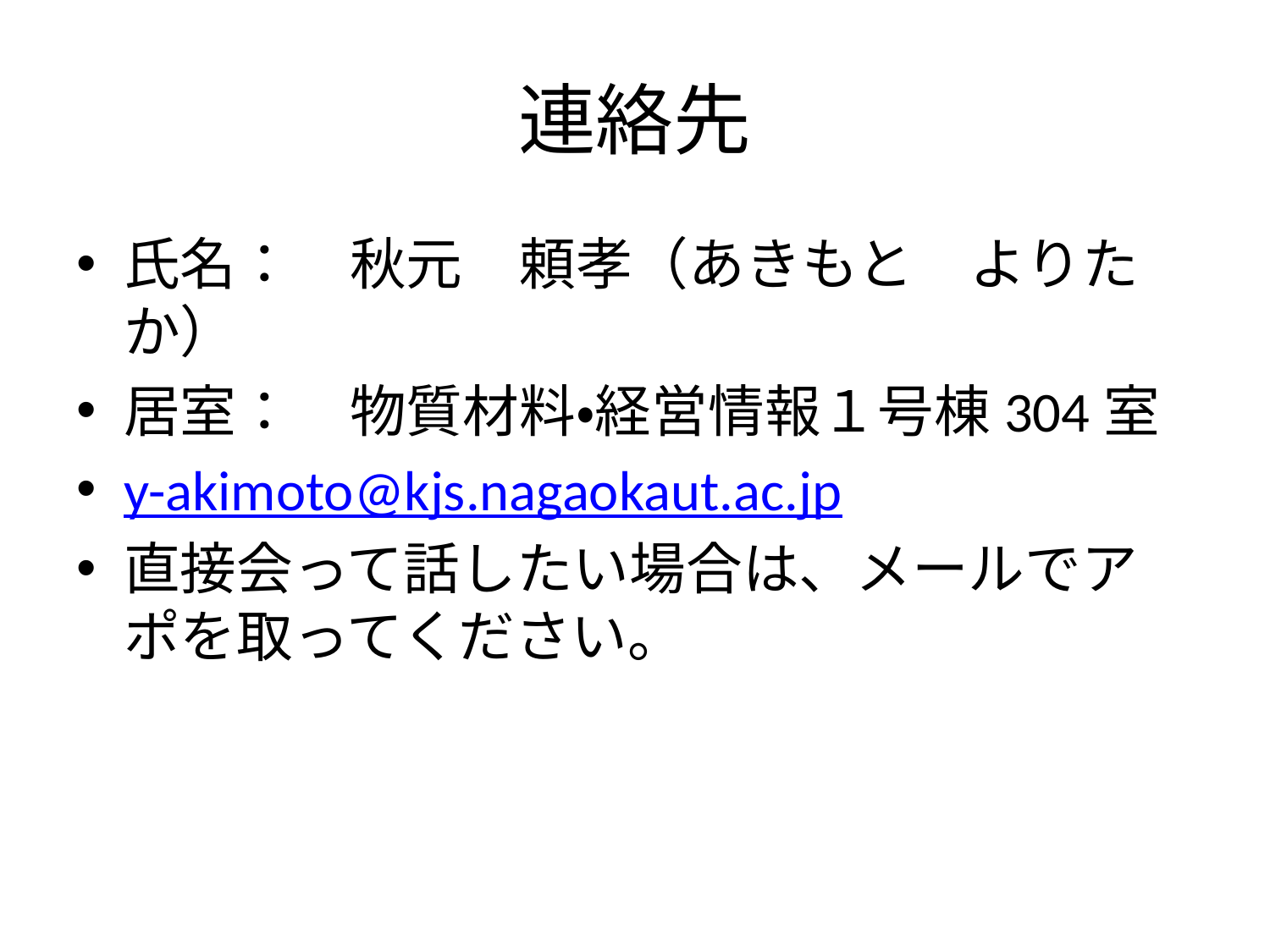

# 連絡先
氏名：　秋元　頼孝（あきもと　よりたか）
居室：　物質材料・経営情報１号棟304室
y-akimoto@kjs.nagaokaut.ac.jp
直接会って話したい場合は、メールでアポを取ってください。